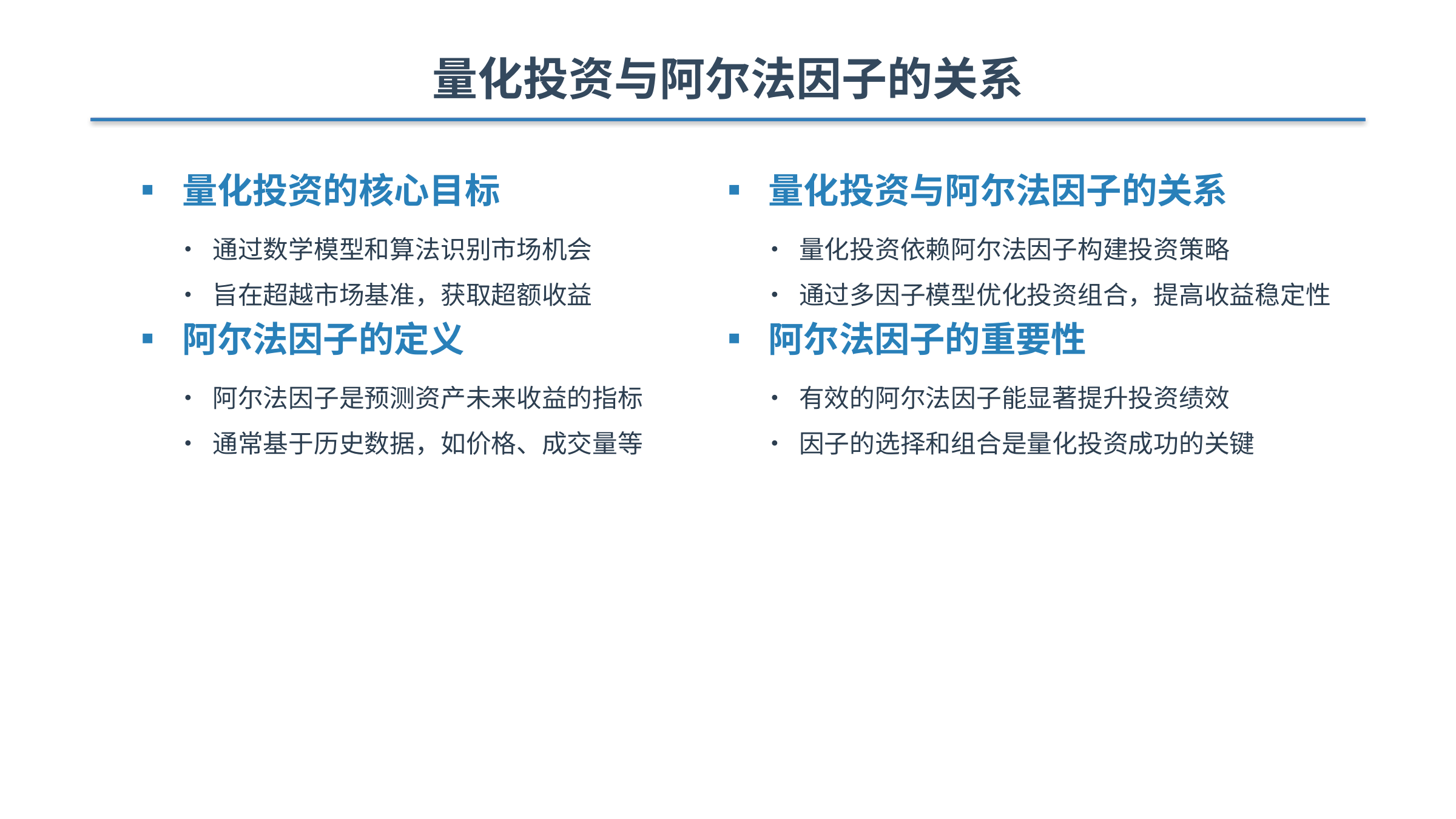

量化投资与阿尔法因子的关系

▪ 量化投资的核心目标
• 通过数学模型和算法识别市场机会
• 旨在超越市场基准，获取超额收益
▪ 阿尔法因子的定义
• 阿尔法因子是预测资产未来收益的指标
• 通常基于历史数据，如价格、成交量等

▪ 量化投资与阿尔法因子的关系
• 量化投资依赖阿尔法因子构建投资策略
• 通过多因子模型优化投资组合，提高收益稳定性
▪ 阿尔法因子的重要性
• 有效的阿尔法因子能显著提升投资绩效
• 因子的选择和组合是量化投资成功的关键